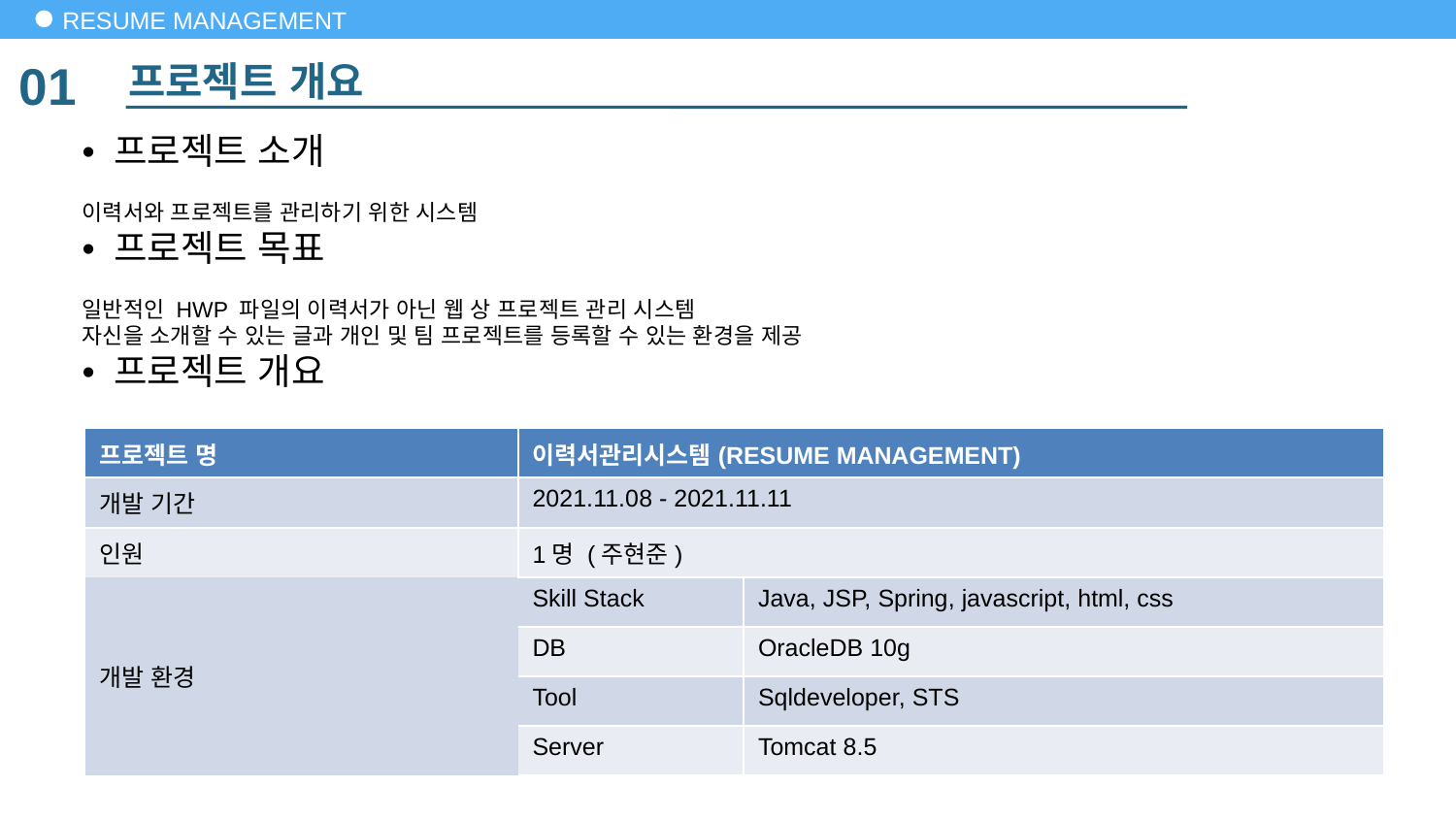

# RESUME MANAGEMENT
01
프로젝트 개요
• 프로젝트 소개

이력서와 프로젝트를 관리하기 위한 시스템
• 프로젝트 목표

일반적인 HWP 파일의 이력서가 아닌 웹 상 프로젝트 관리 시스템
자신을 소개할 수 있는 글과 개인 및 팀 프로젝트를 등록할 수 있는 환경을 제공
• 프로젝트 개요
| 프로젝트 명 | 이력서관리시스템(RESUME MANAGEMENT) |  |
| --- | --- | --- |
| 개발 기간 | 2021.11.08 - 2021.11.11 |  |
| 인원 | 1명 (주현준) |  |
| 개발 환경 | Skill Stack | Java, JSP, Spring, javascript, html, css |
|  | DB | OracleDB 10g |
|  | Tool | Sqldeveloper, STS |
|  | Server | Tomcat 8.5 |